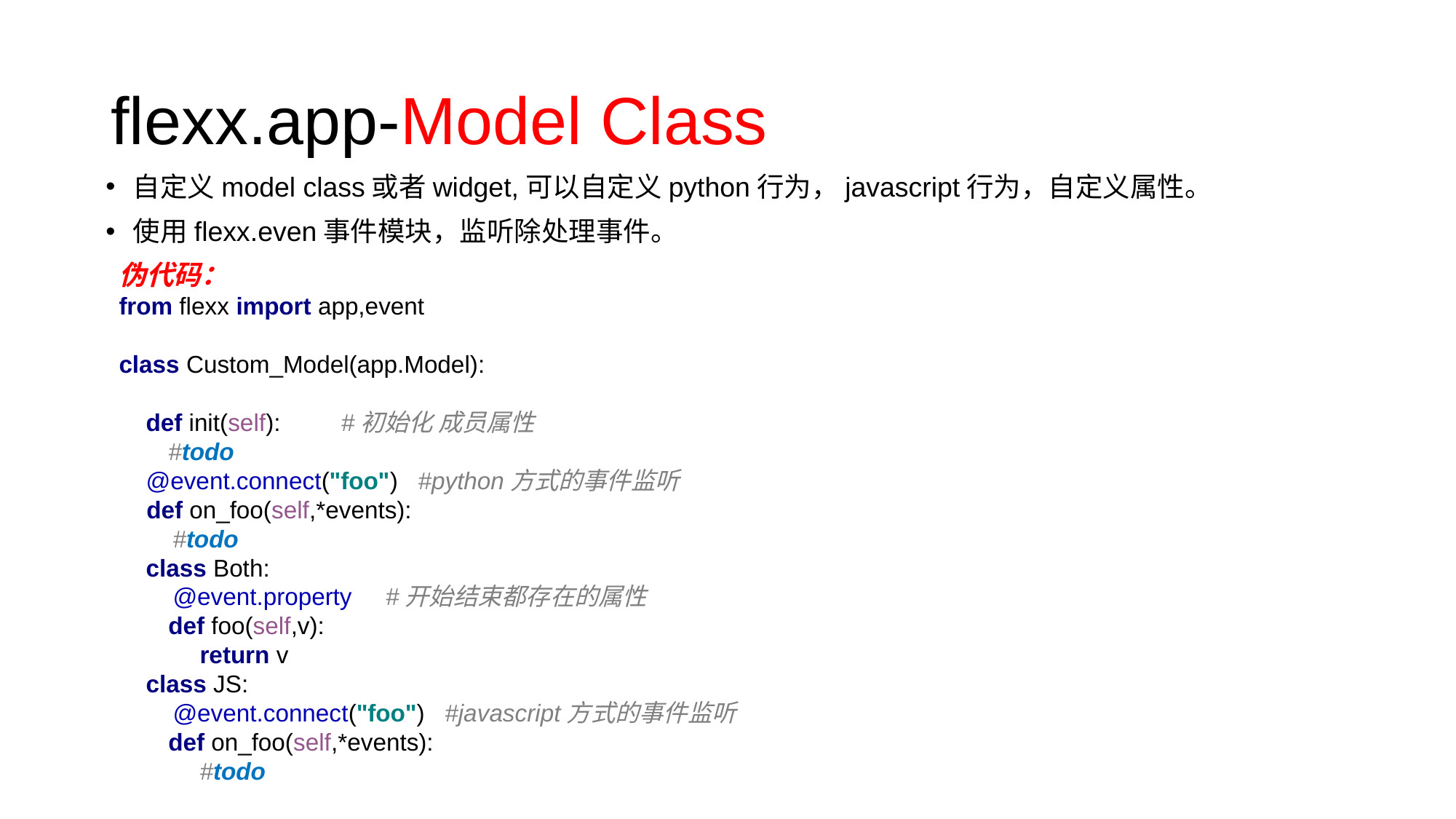

# flexx.app-Model Class
自定义model class或者widget,可以自定义python行为，javascript行为，自定义属性。
使用flexx.even事件模块，监听除处理事件。

伪代码：
from flexx import app,event
class Custom_Model(app.Model):
    def init(self):         #初始化 成员属性
        #todo
    @event.connect("foo")   #python方式的事件监听
    def on_foo(self,*events):
        #todo
    class Both:
        @event.property     #开始结束都存在的属性
        def foo(self,v):
            return v
    class JS:
        @event.connect("foo")   #javascript方式的事件监听
        def on_foo(self,*events):
            #todo